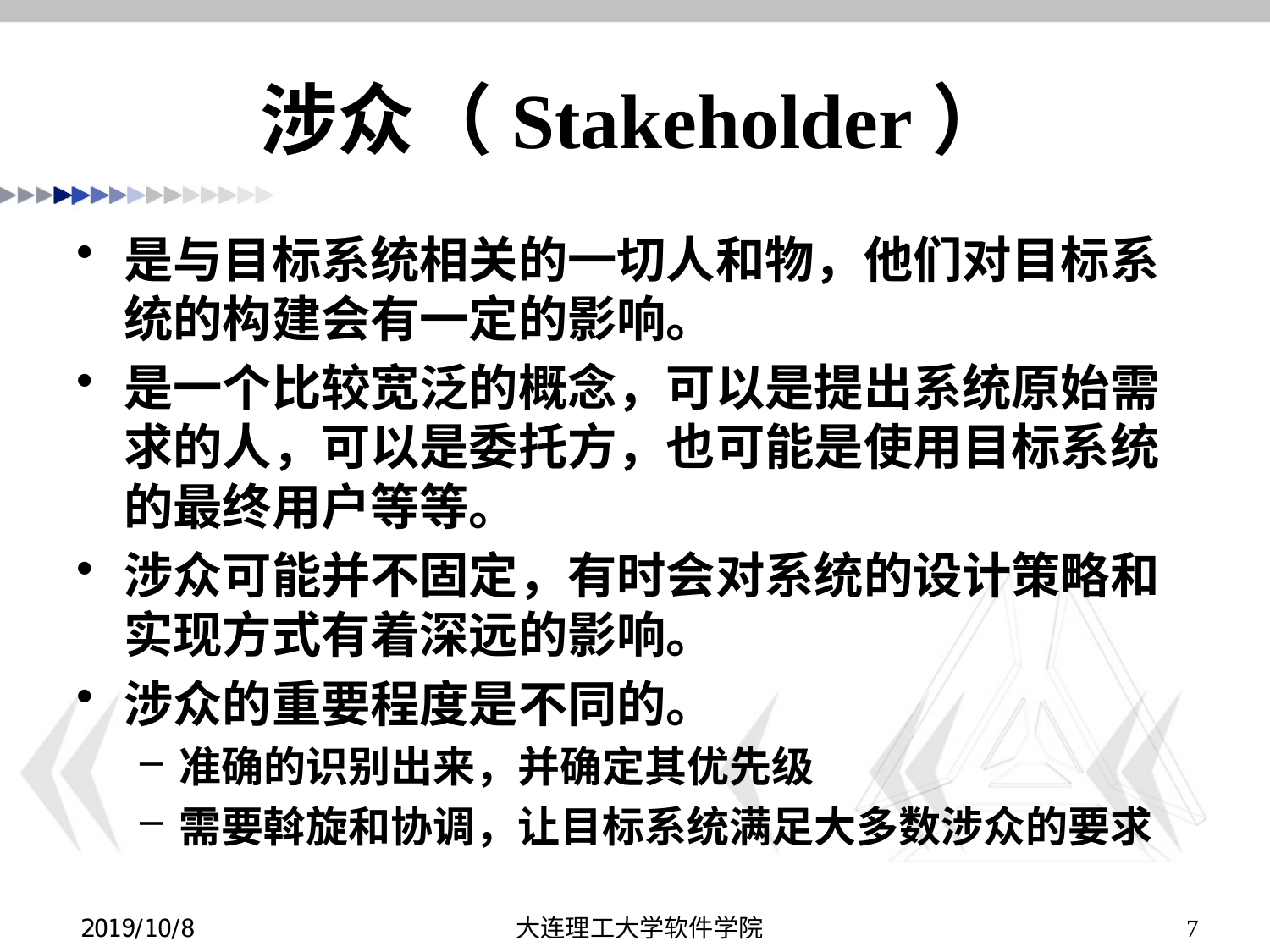

# 涉众（Stakeholder）
是与目标系统相关的一切人和物，他们对目标系统的构建会有一定的影响。
是一个比较宽泛的概念，可以是提出系统原始需求的人，可以是委托方，也可能是使用目标系统的最终用户等等。
涉众可能并不固定，有时会对系统的设计策略和实现方式有着深远的影响。
涉众的重要程度是不同的。
准确的识别出来，并确定其优先级
需要斡旋和协调，让目标系统满足大多数涉众的要求
2019/10/8
大连理工大学软件学院
7